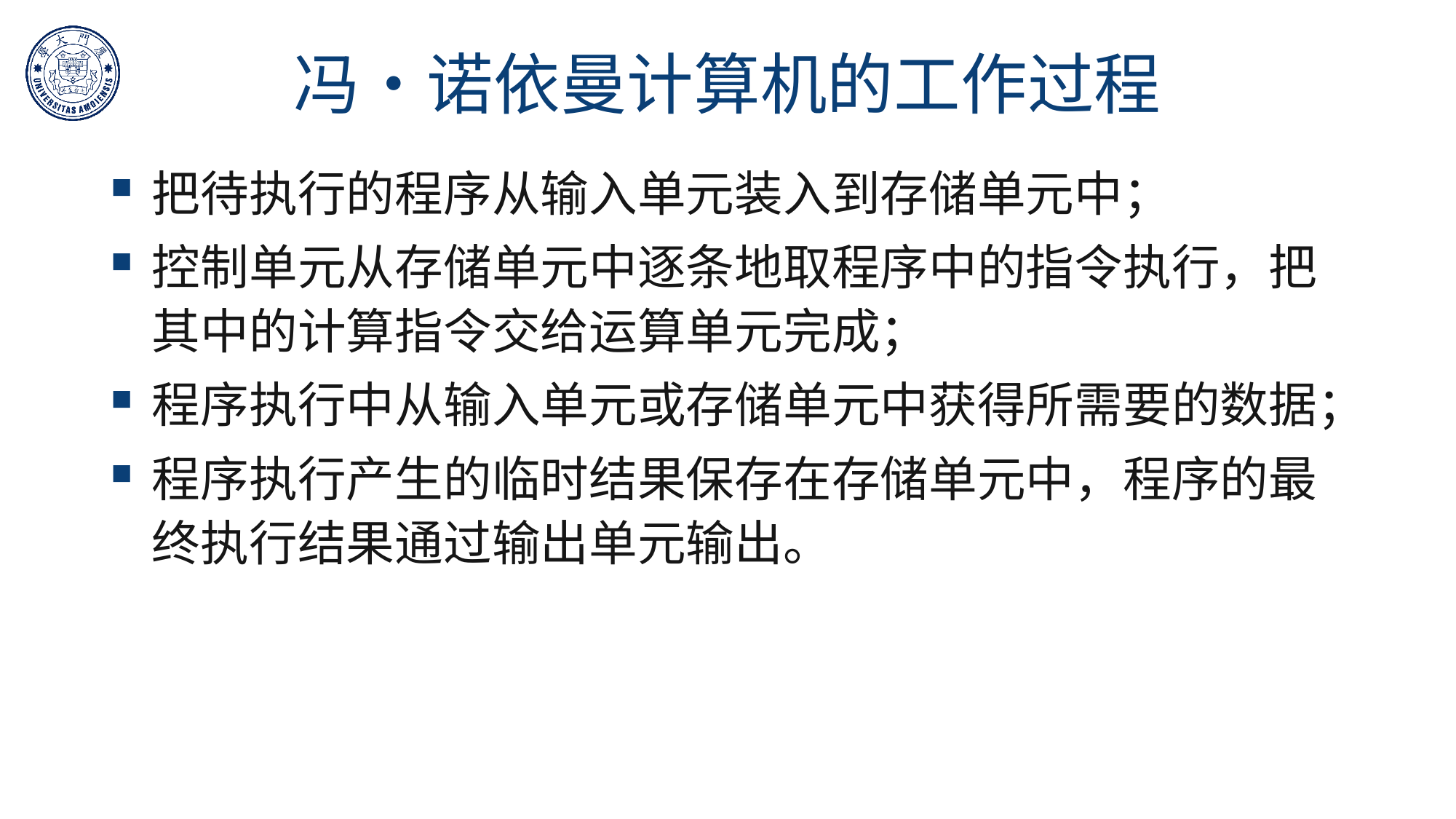

# 冯•诺依曼计算机的工作过程
把待执行的程序从输入单元装入到存储单元中；
控制单元从存储单元中逐条地取程序中的指令执行，把其中的计算指令交给运算单元完成；
程序执行中从输入单元或存储单元中获得所需要的数据；
程序执行产生的临时结果保存在存储单元中，程序的最终执行结果通过输出单元输出。
7